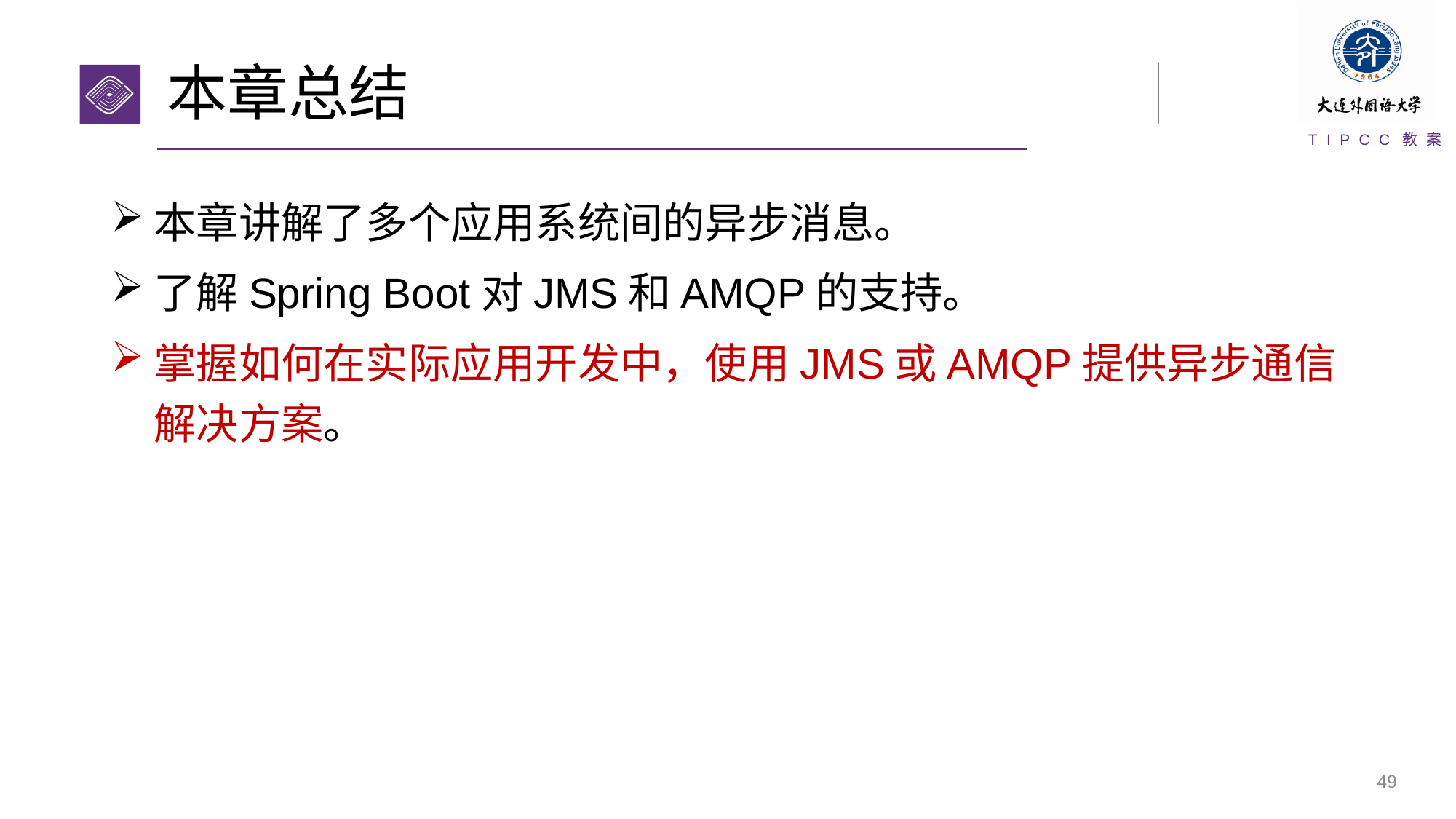

# 本章总结
本章讲解了多个应用系统间的异步消息。
了解Spring Boot对JMS和AMQP的支持。
掌握如何在实际应用开发中，使用JMS或AMQP提供异步通信解决方案。
49